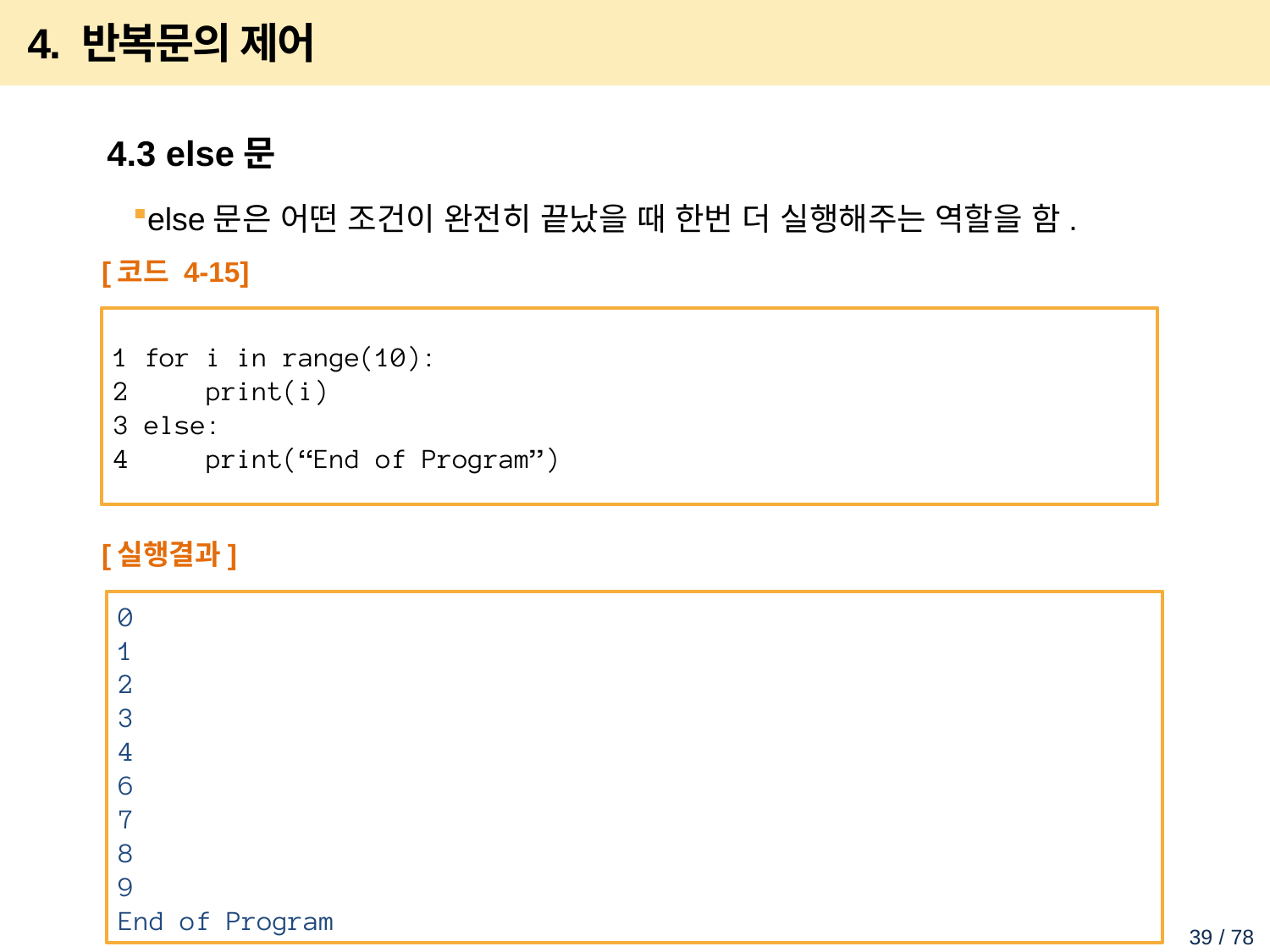

# 4. 반복문의 제어
4.3 else문
else문은 어떤 조건이 완전히 끝났을 때 한번 더 실행해주는 역할을 함.

[코드 4-15]
1 for i in range(10):
2     print(i)
3 else:
4     print(“End of Program”)
[실행결과]
0
1
2
3
4
6
7
8
9
End of Program